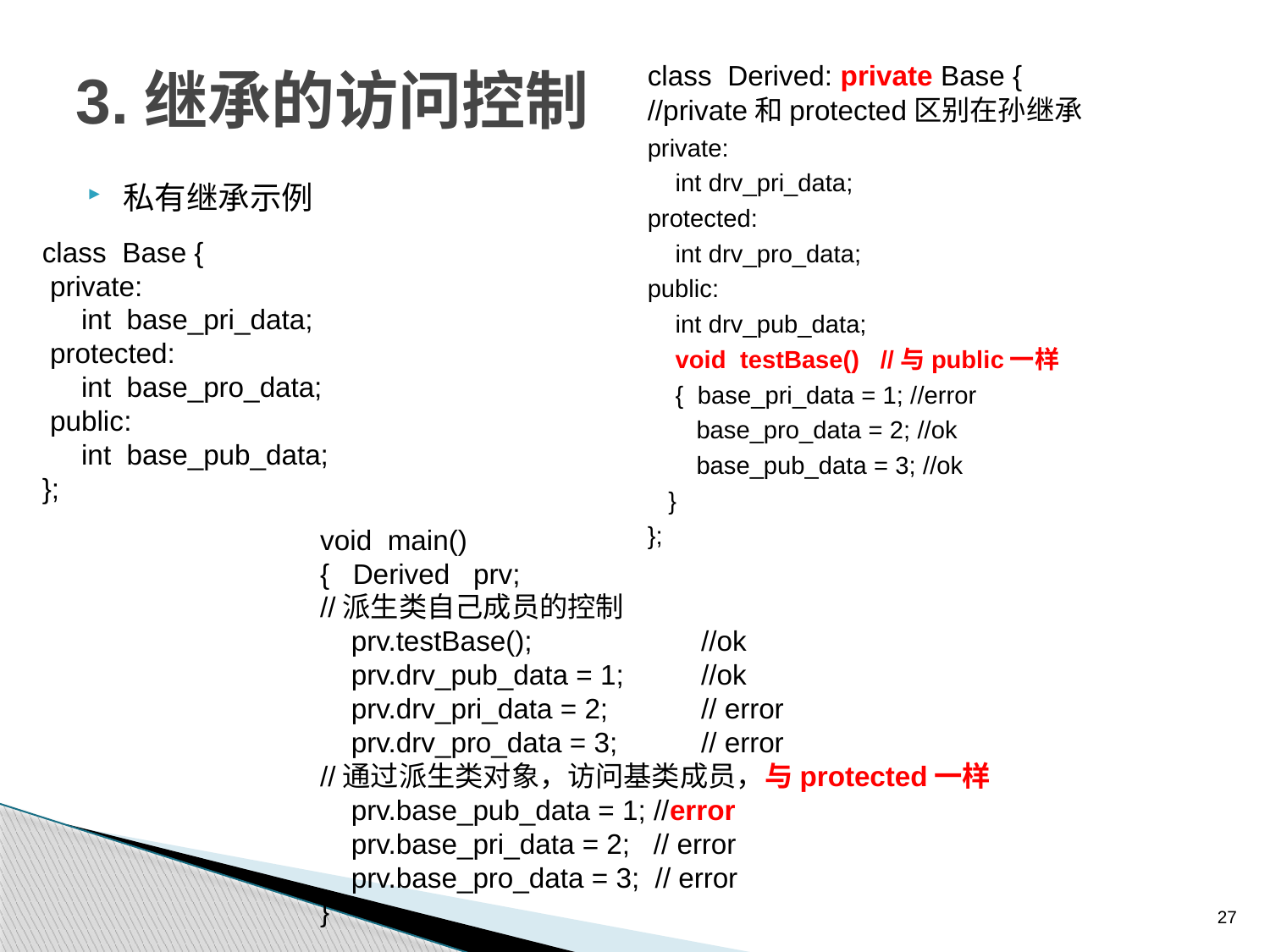

# 3.继承的访问控制
class  Derived: private Base {
//private和protected区别在孙继承
private:
    int drv_pri_data;
protected:
    int drv_pro_data;
public:
    int drv_pub_data;
    void  testBase()   //与public一样
    {  base_pri_data = 1; //error
       base_pro_data = 2; //ok
       base_pub_data = 3; //ok
   }
};
私有继承示例

class  Base {
 private:
     int  base_pri_data;
 protected:
     int  base_pro_data;
 public:
     int  base_pub_data;
};
void  main()
{   Derived   prv;
//派生类自己成员的控制
    prv.testBase();             	//ok
    prv.drv_pub_data = 1; 	//ok
    prv.drv_pri_data = 2;   	// error
    prv.drv_pro_data = 3;  	// error
//通过派生类对象，访问基类成员，与protected一样
    prv.base_pub_data = 1; //error
    prv.base_pri_data = 2;   // error
    prv.base_pro_data = 3;  // error
}
27